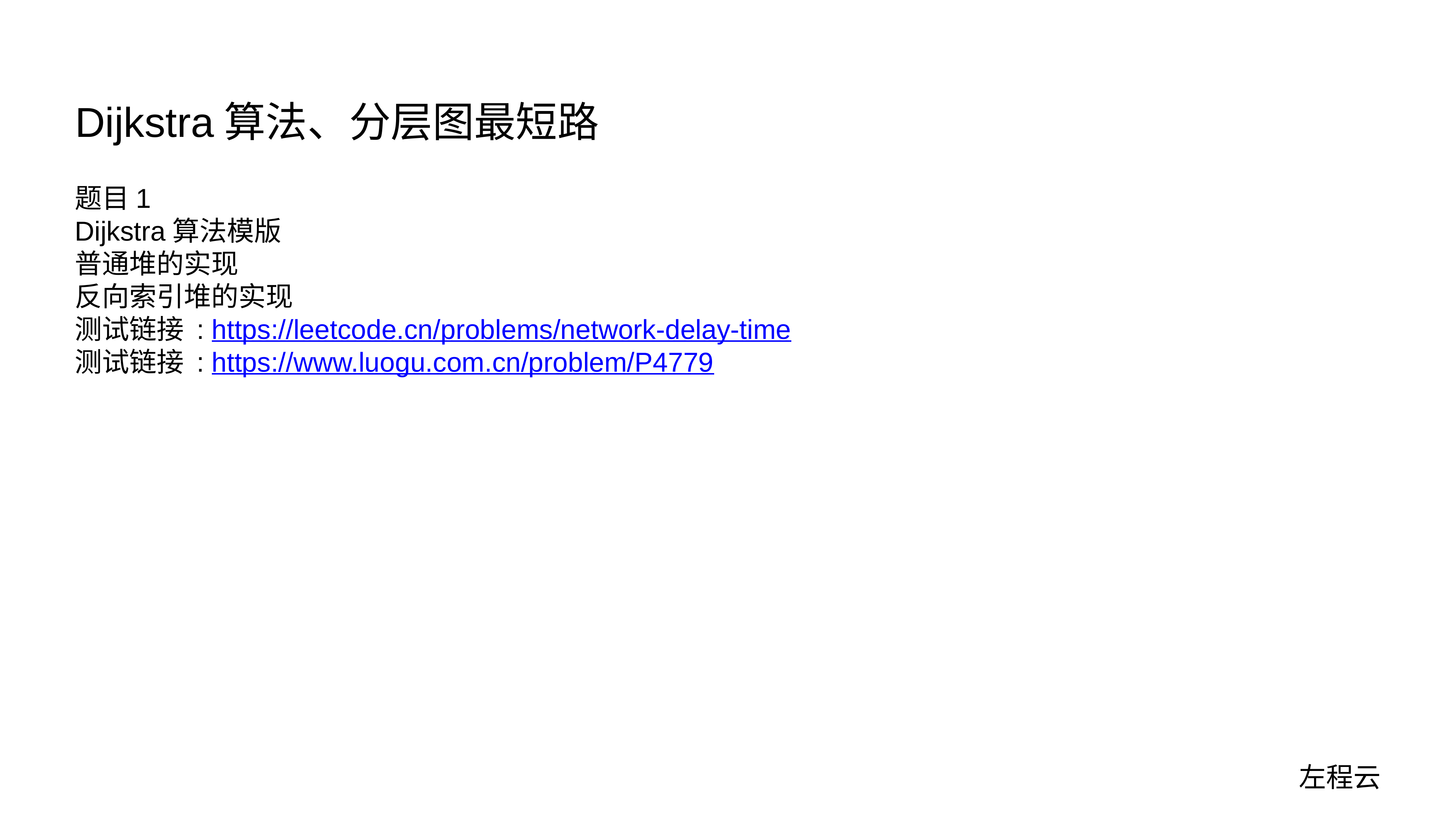

# Dijkstra算法、分层图最短路
题目1
Dijkstra算法模版
普通堆的实现
反向索引堆的实现
测试链接 : https://leetcode.cn/problems/network-delay-time
测试链接 : https://www.luogu.com.cn/problem/P4779
左程云